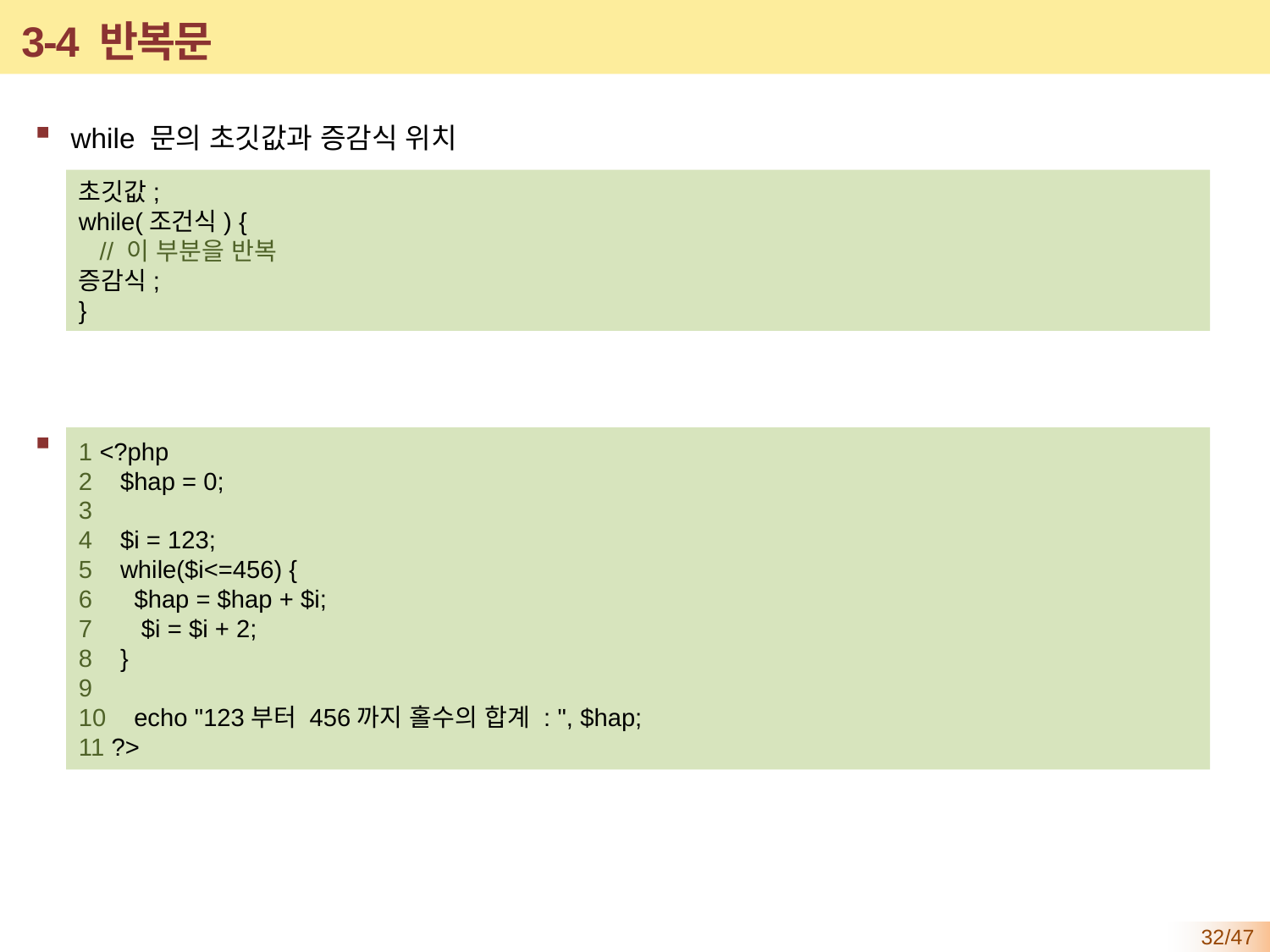

# 3-4 반복문
while 문의 초깃값과 증감식 위치

for 문으로 작성한 [소스코드 13-10]과 동일한 결과를 출력하는 코드

초깃값;
while(조건식) {
   // 이 부분을 반복
증감식;
}
1 <?php
2    $hap = 0;
3
4    $i = 123;
5    while($i<=456) {
6      $hap = $hap + $i;
7       $i = $i + 2;
8    }
9
10    echo "123부터 456까지 홀수의 합계 : ", $hap;
11 ?>